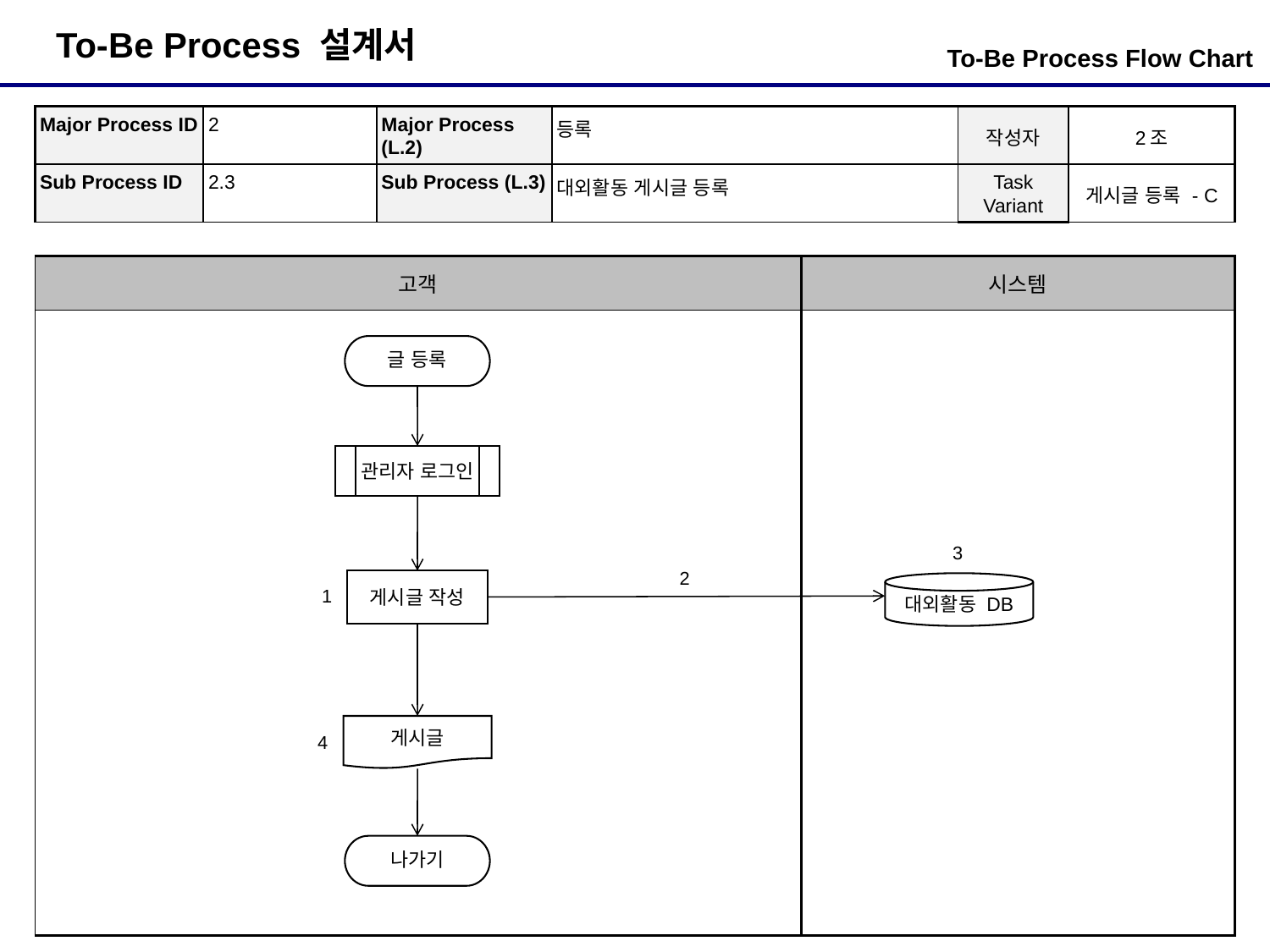

To-Be Process Flow Chart
| Major Process ID | 2 | Major Process (L.2) | 등록 | 작성자 | 2조 |
| --- | --- | --- | --- | --- | --- |
| Sub Process ID | 2.3 | Sub Process (L.3) | 대외활동 게시글 등록 | Task Variant | 게시글 등록 - C |
| 고객 | 시스템 |
| --- | --- |
|  |  |
글 등록
관리자 로그인
3
2
게시글 작성
대외활동 DB
1
게시글
4
나가기